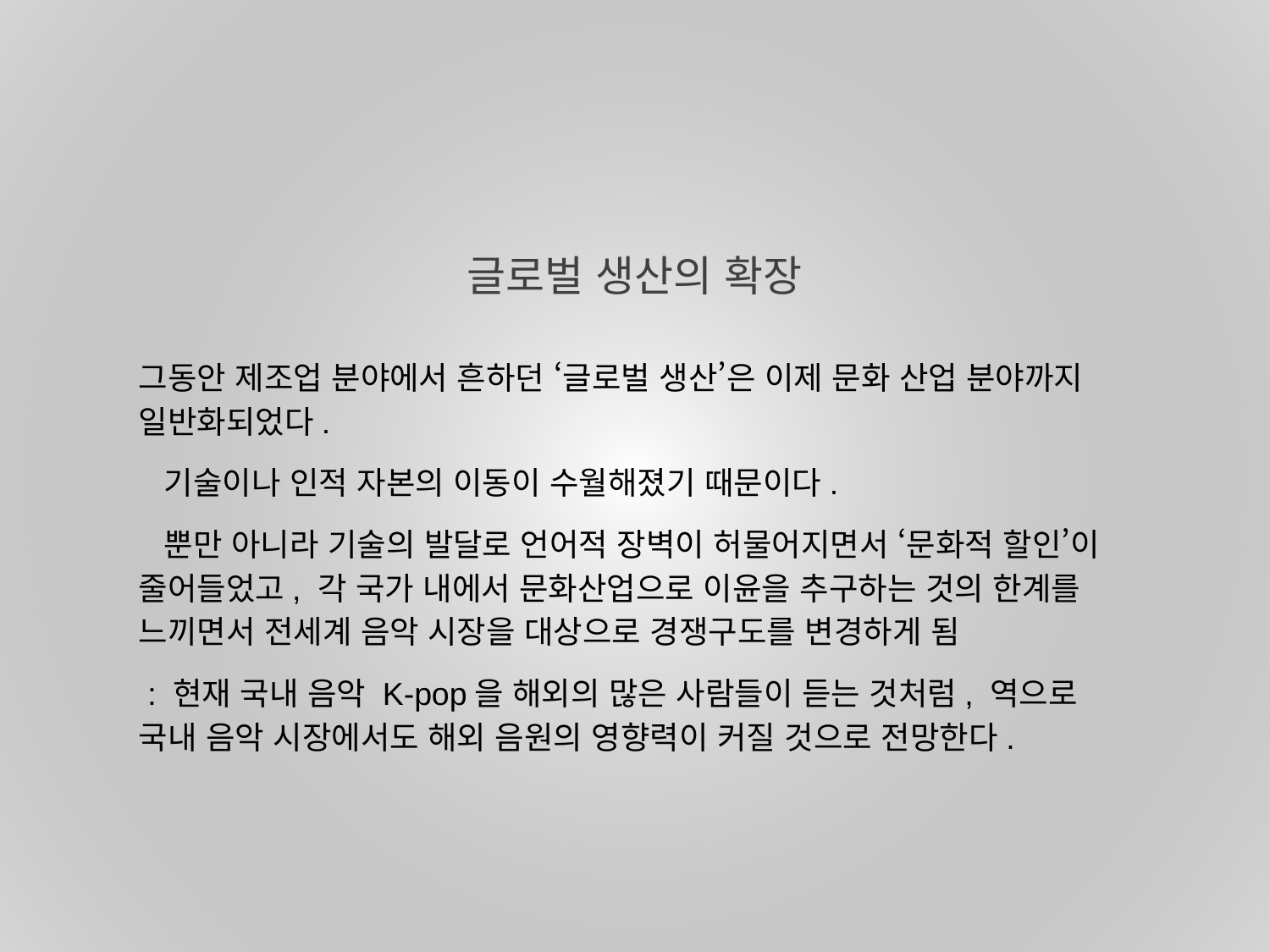

# 글로벌 생산의 확장
그동안 제조업 분야에서 흔하던 ‘글로벌 생산’은 이제 문화 산업 분야까지 일반화되었다.
  기술이나 인적 자본의 이동이 수월해졌기 때문이다.
  뿐만 아니라 기술의 발달로 언어적 장벽이 허물어지면서 ‘문화적 할인’이 줄어들었고, 각 국가 내에서 문화산업으로 이윤을 추구하는 것의 한계를 느끼면서 전세계 음악 시장을 대상으로 경쟁구도를 변경하게 됨
 : 현재 국내 음악 K-pop을 해외의 많은 사람들이 듣는 것처럼, 역으로 국내 음악 시장에서도 해외 음원의 영향력이 커질 것으로 전망한다.